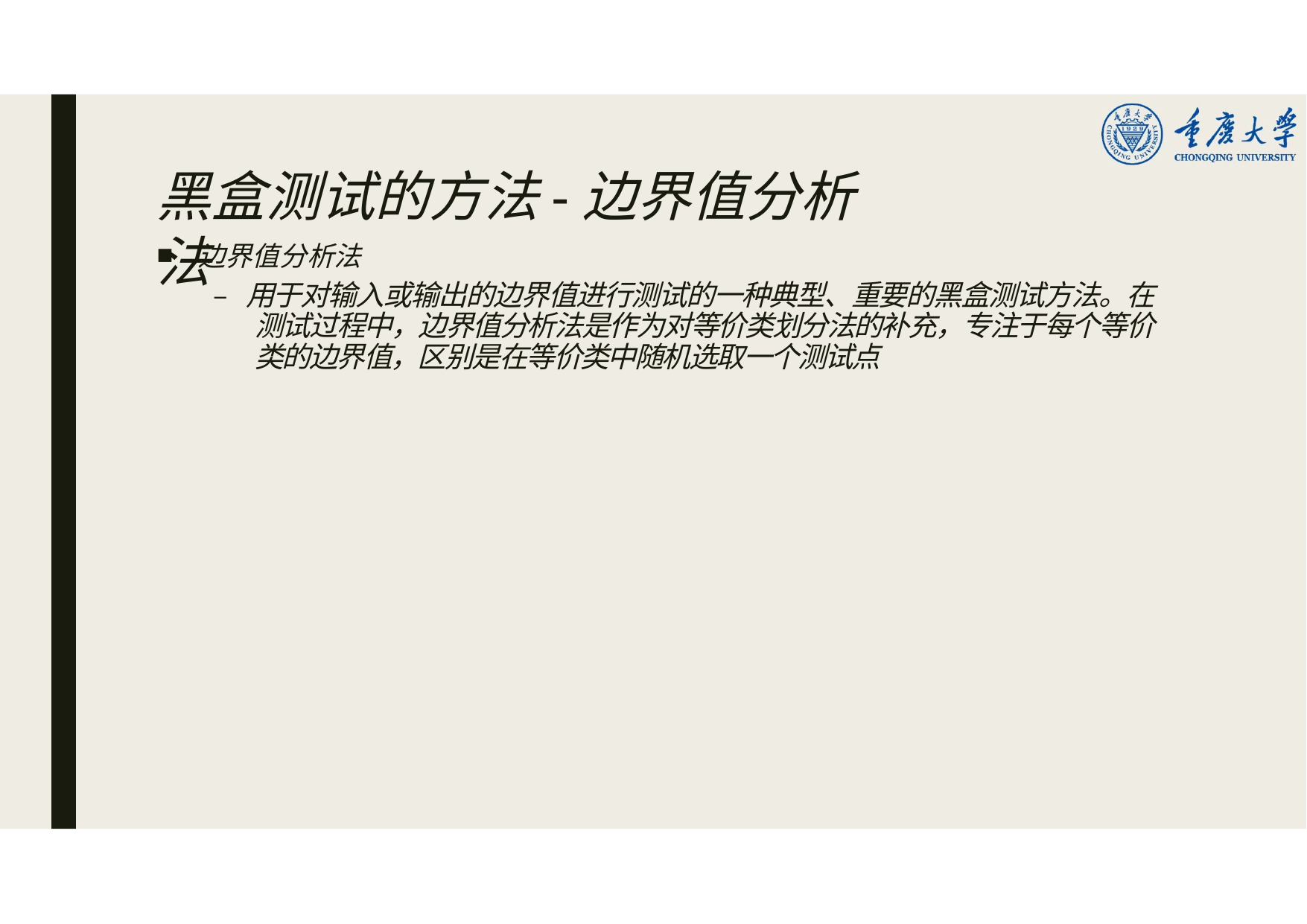

# 黑盒测试的方法-边界值分析法
边界值分析法
– 用于对输入或输出的边界值进行测试的一种典型、重要的黑盒测试方法。在 测试过程中，边界值分析法是作为对等价类划分法的补充，专注于每个等价 类的边界值，区别是在等价类中随机选取一个测试点